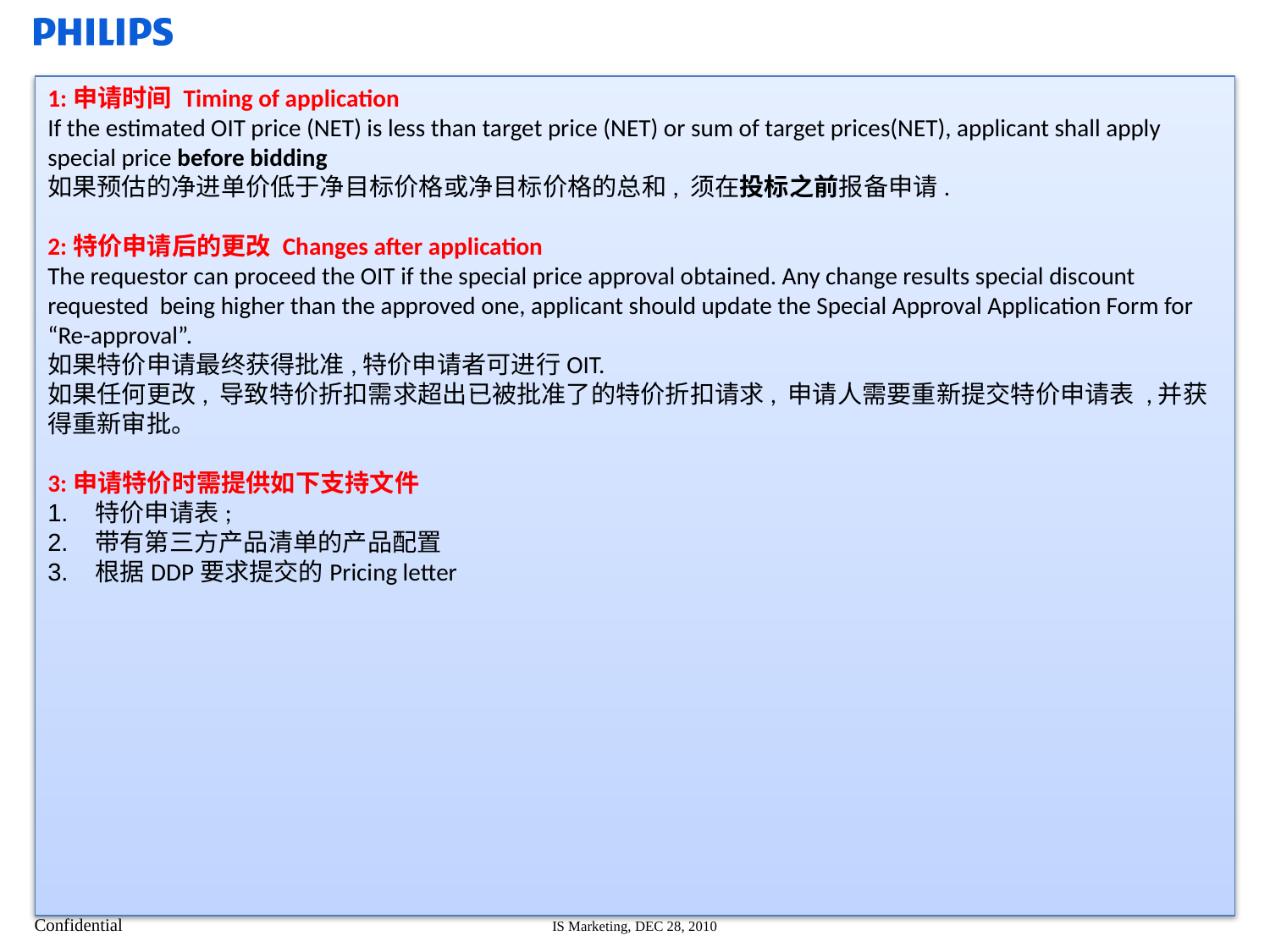

1:申请时间 Timing of application
If the estimated OIT price (NET) is less than target price (NET) or sum of target prices(NET), applicant shall apply special price before bidding
如果预估的净进单价低于净目标价格或净目标价格的总和, 须在投标之前报备申请.

2:特价申请后的更改 Changes after application
The requestor can proceed the OIT if the special price approval obtained. Any change results special discount requested  being higher than the approved one, applicant should update the Special Approval Application Form for “Re-approval”.
如果特价申请最终获得批准,特价申请者可进行OIT.
如果任何更改, 导致特价折扣需求超出已被批准了的特价折扣请求, 申请人需要重新提交特价申请表 ,并获得重新审批。

3:申请特价时需提供如下支持文件
特价申请表;
带有第三方产品清单的产品配置
根据DDP要求提交的Pricing letter

6